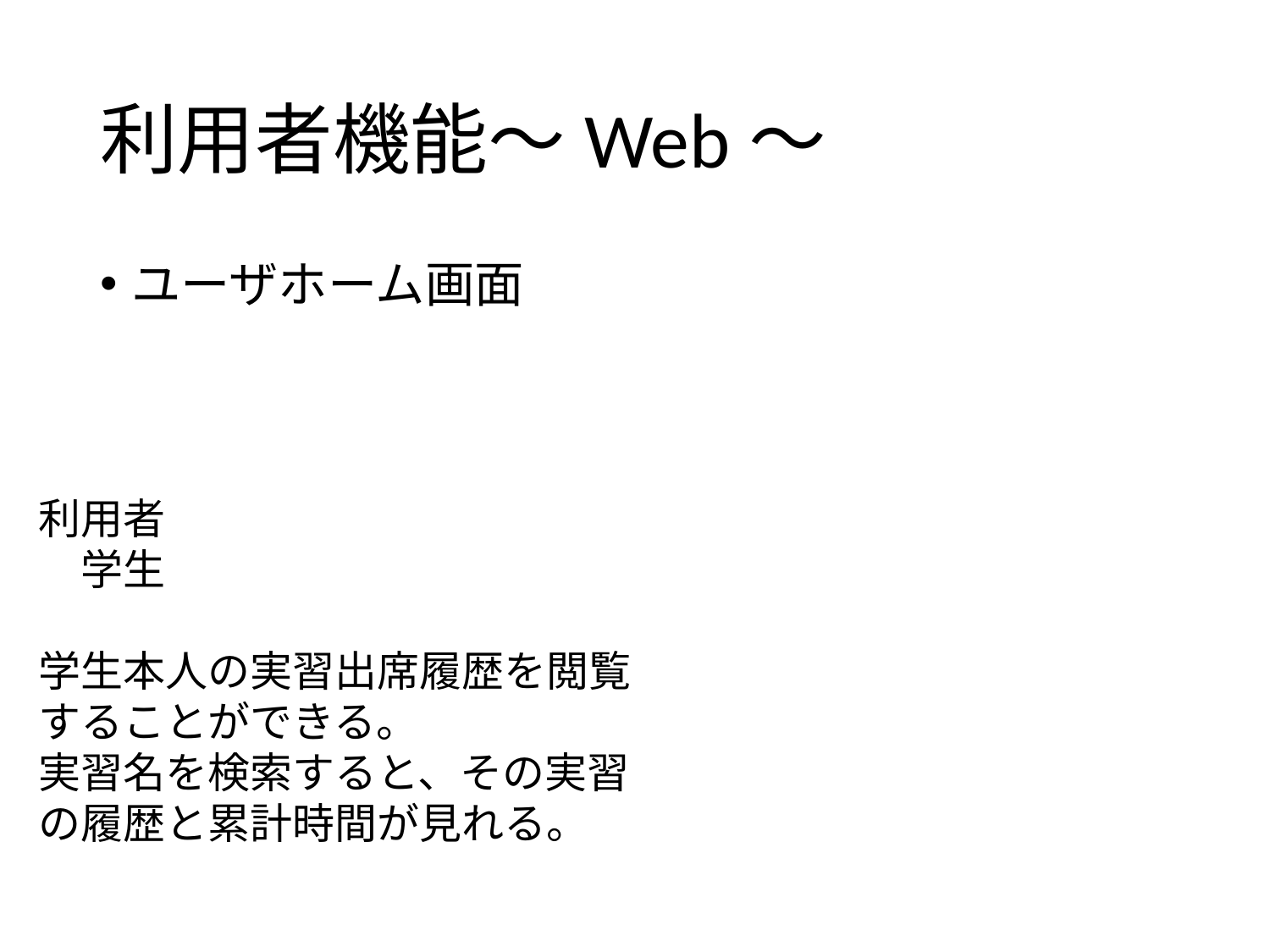

# 利用者機能～Web～
ユーザホーム画面
利用者
　学生

学生本人の実習出席履歴を閲覧することができる。
実習名を検索すると、その実習の履歴と累計時間が見れる。